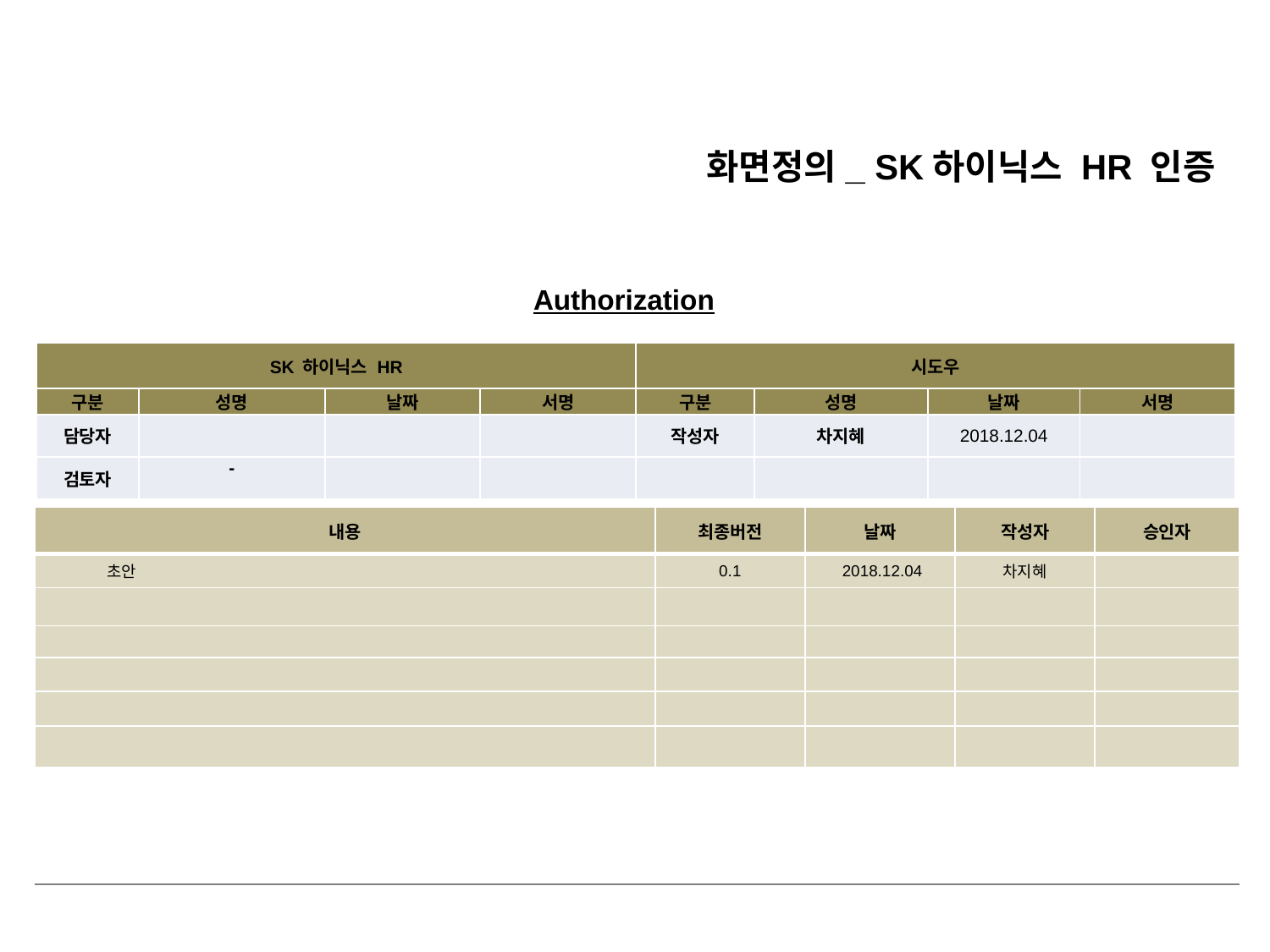

화면정의_ SK하이닉스 HR 인증
Authorization
| SK 하이닉스 HR |  |  |  | 시도우 |  |  |  |
| --- | --- | --- | --- | --- | --- | --- | --- |
| 구분 | 성명 | 날짜 | 서명 | 구분 | 성명 | 날짜 | 서명 |
| 담당자 |  |  |  | 작성자 | 차지혜 | 2018.12.04 |  |
| 검토자 | - |  |  |  |  |  |  |
| 내용 | 최종버전 | 날짜 | 작성자 | 승인자 |
| --- | --- | --- | --- | --- |
| 초안 | 0.1 | 2018.12.04 | 차지혜 |  |
|  |  |  |  |  |
|  |  |  |  |  |
|  |  |  |  |  |
|  |  |  |  |  |
|  |  |  |  |  |